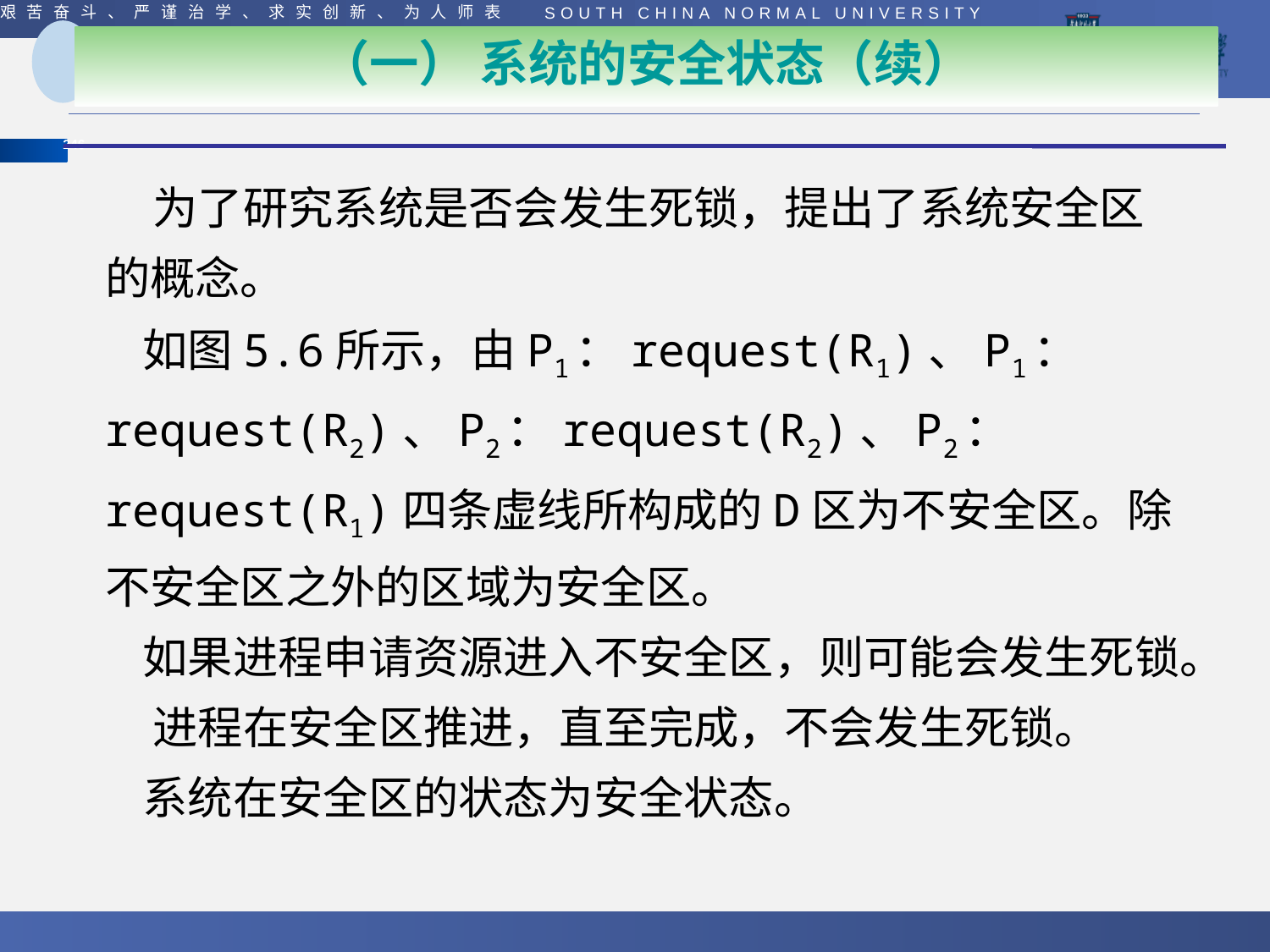

#
（一） 系统的安全状态（续）
      为了研究系统是否会发生死锁，提出了系统安全区的概念。
     如图5.6所示，由P1：request(R1)、P1：request(R2)、P2：request(R2)、P2：request(R1)四条虚线所构成的D区为不安全区。除不安全区之外的区域为安全区。
     如果进程申请资源进入不安全区，则可能会发生死锁。
      进程在安全区推进，直至完成，不会发生死锁。
     系统在安全区的状态为安全状态。

246